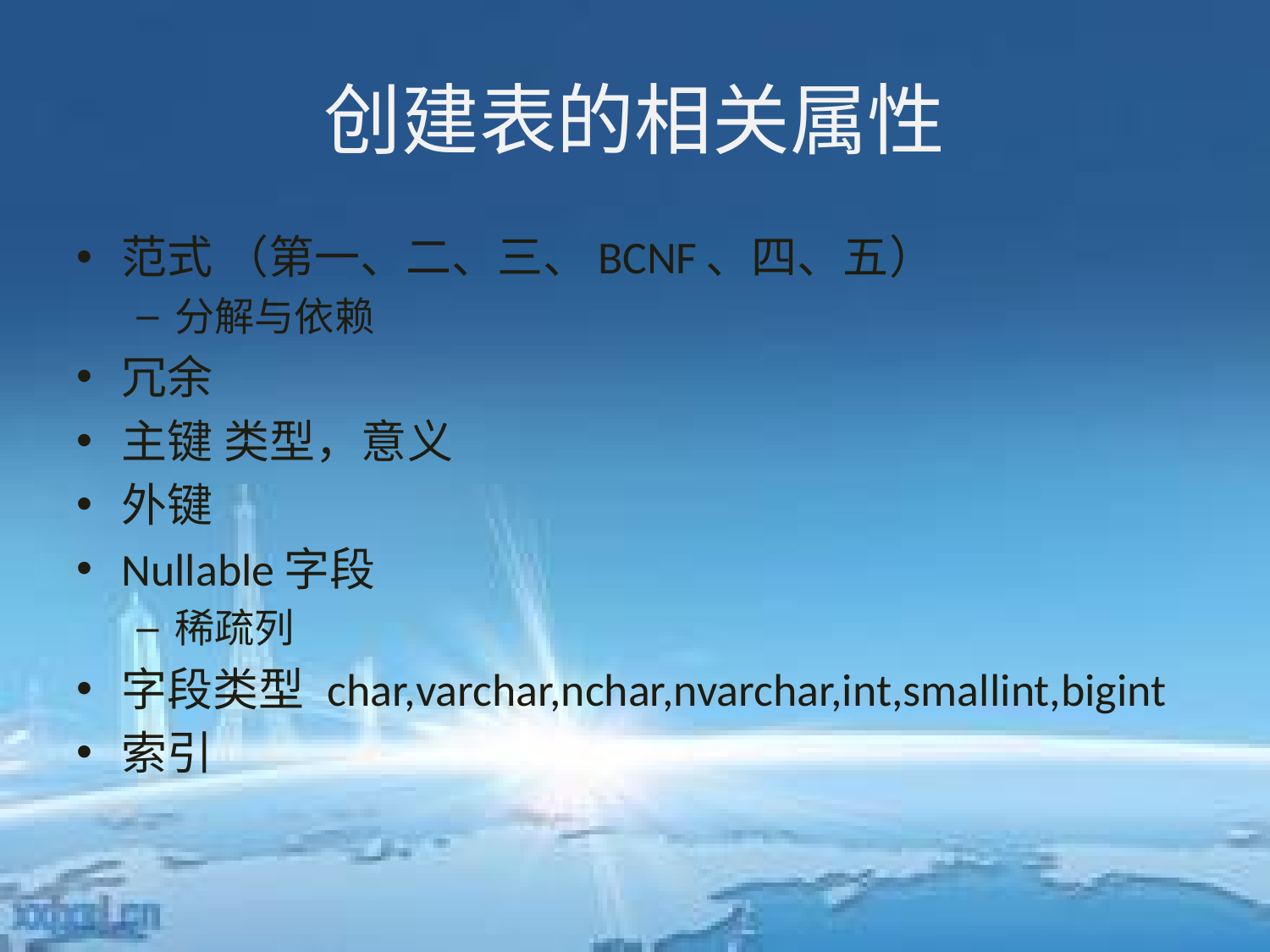

# 创建表的相关属性
范式 （第一、二、三、BCNF、四、五）
分解与依赖
冗余
主键	类型，意义
外键
Nullable字段
稀疏列
字段类型	char,varchar,nchar,nvarchar,int,smallint,bigint
索引